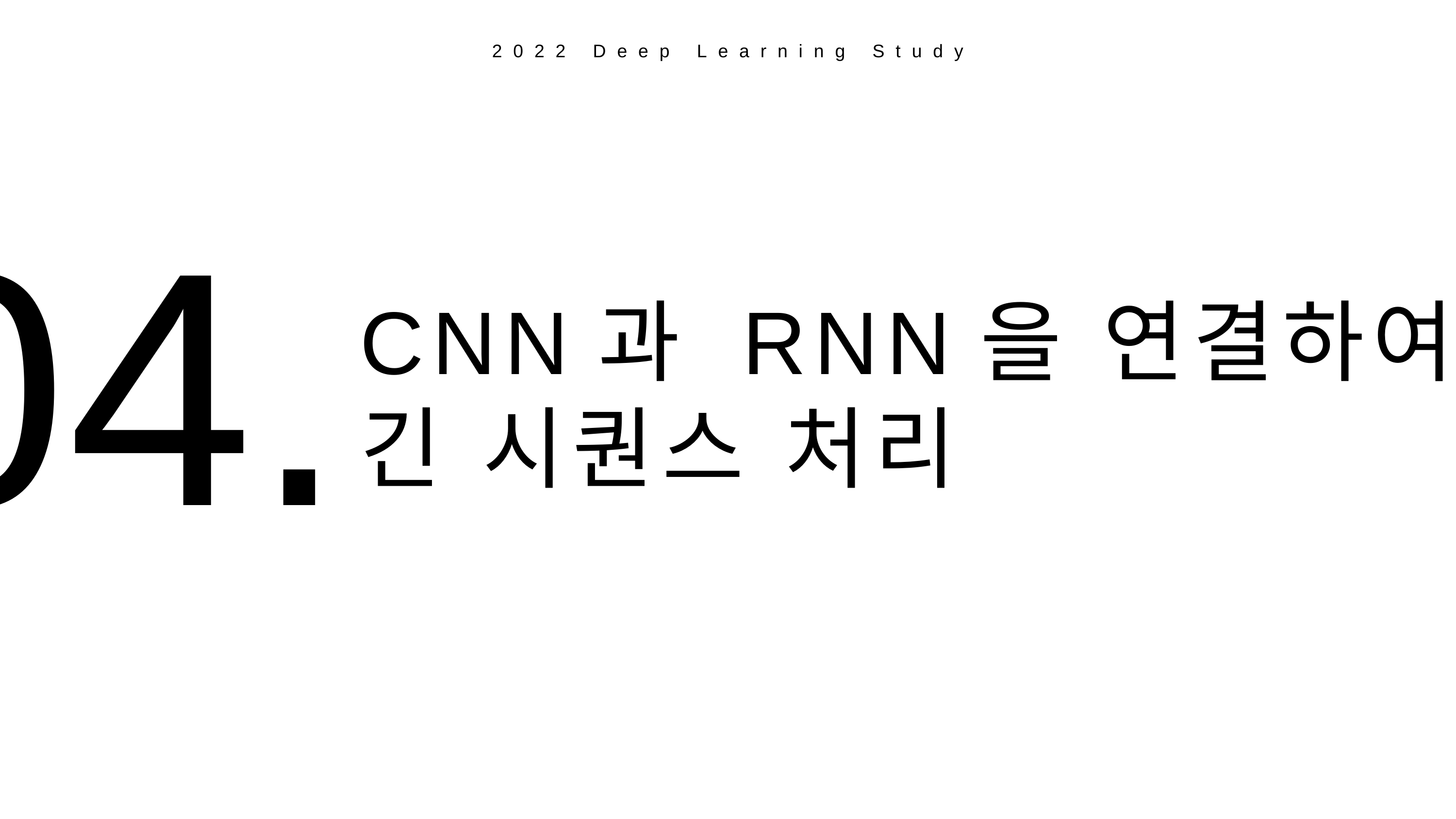

2022 Deep Learning Study
04.
CNN과 RNN을 연결하여 긴 시퀀스 처리